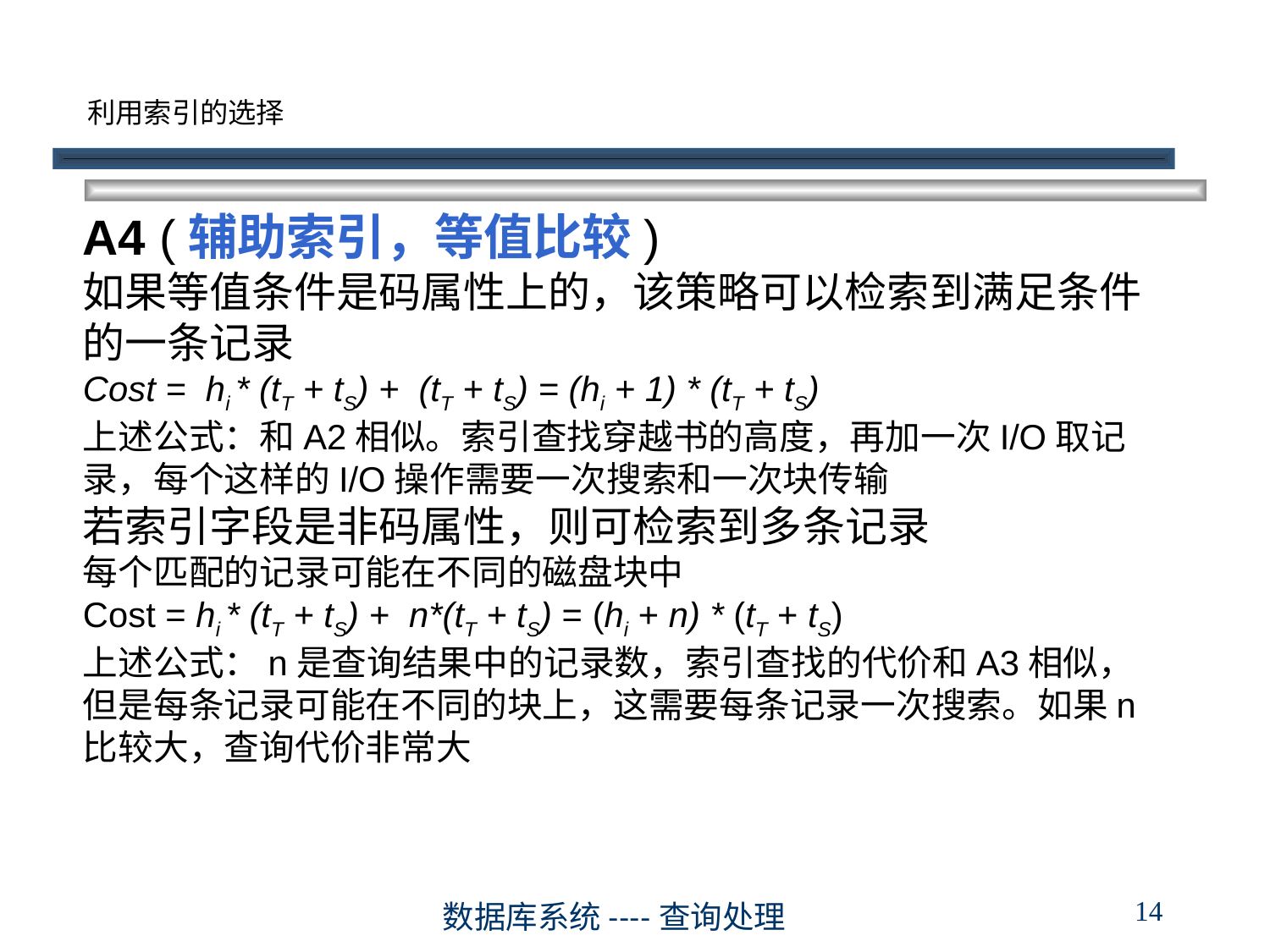

利用索引的选择
A4 (辅助索引，等值比较)
如果等值条件是码属性上的，该策略可以检索到满足条件的一条记录
Cost =  hi * (tT + tS) +  (tT + tS) = (hi + 1) * (tT + tS)
上述公式：和A2相似。索引查找穿越书的高度，再加一次I/O取记录，每个这样的I/O操作需要一次搜索和一次块传输
若索引字段是非码属性，则可检索到多条记录
每个匹配的记录可能在不同的磁盘块中
Cost = hi * (tT + tS) +  n*(tT + tS) = (hi + n) * (tT + tS)
上述公式：n是查询结果中的记录数，索引查找的代价和A3相似，但是每条记录可能在不同的块上，这需要每条记录一次搜索。如果n比较大，查询代价非常大
14
数据库系统----查询处理